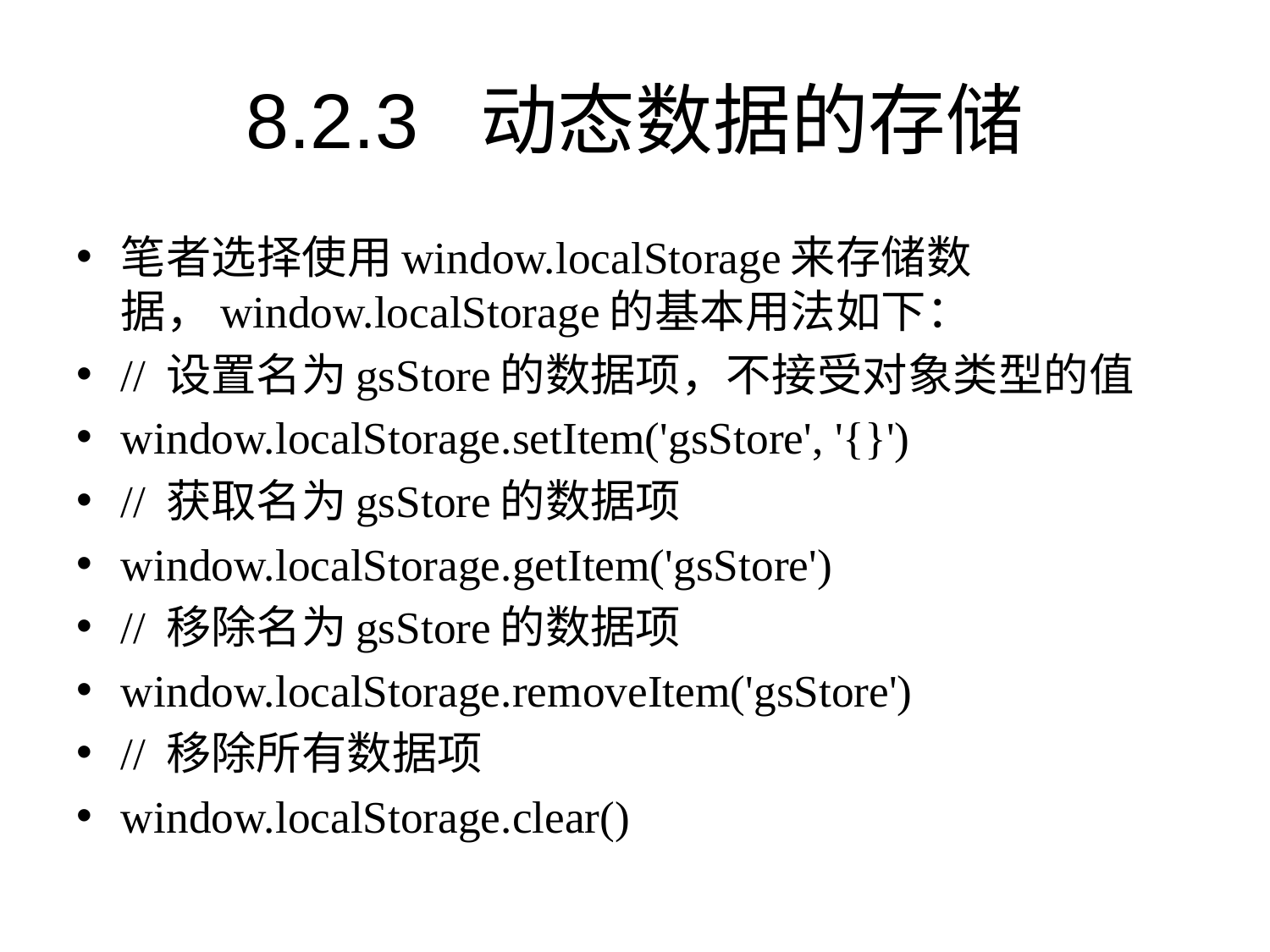

# 8.2.3  动态数据的存储
笔者选择使用window.localStorage来存储数据，window.localStorage的基本用法如下：
// 设置名为gsStore的数据项，不接受对象类型的值
window.localStorage.setItem('gsStore', '{}')
// 获取名为gsStore的数据项
window.localStorage.getItem('gsStore')
// 移除名为gsStore的数据项
window.localStorage.removeItem('gsStore')
// 移除所有数据项
window.localStorage.clear()